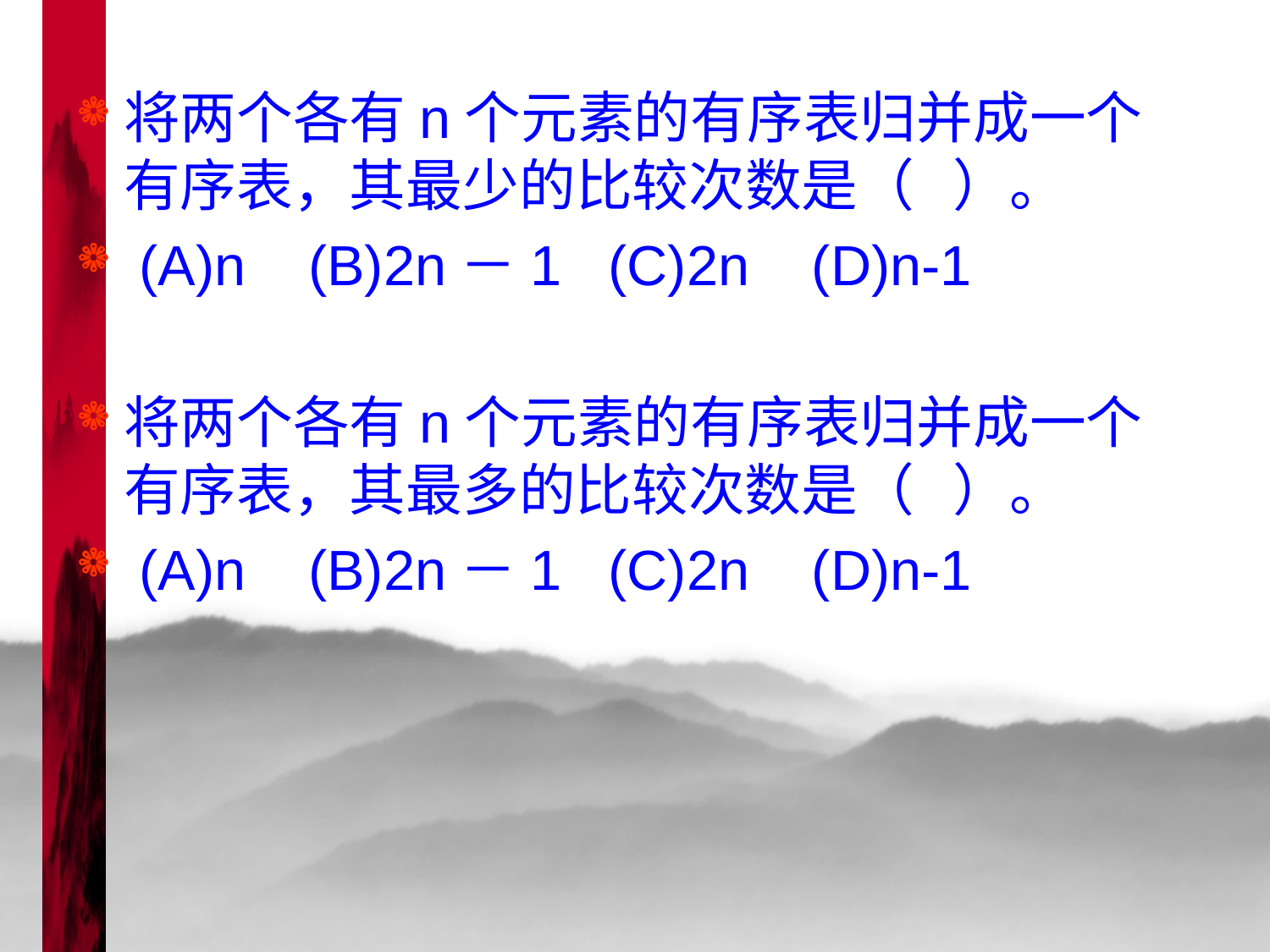

#
将两个各有n个元素的有序表归并成一个有序表，其最少的比较次数是（   ）。
 (A)n    (B)2n－1   (C)2n    (D)n-1

将两个各有n个元素的有序表归并成一个有序表，其最多的比较次数是（   ）。
 (A)n    (B)2n－1   (C)2n    (D)n-1